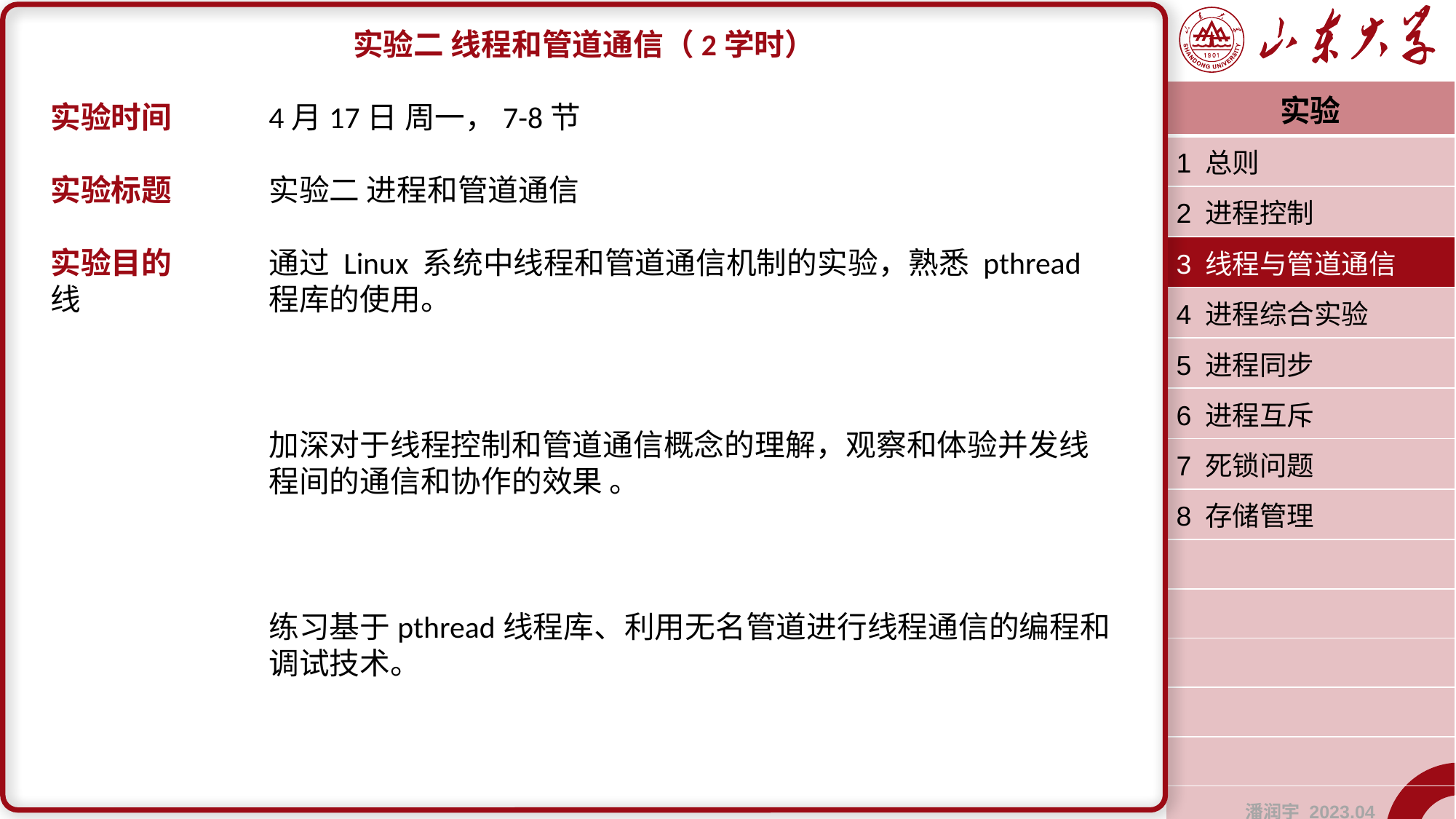

实验二 线程和管道通信（2学时）

实验时间	4月17日 周一，7-8节

实验标题	实验二 进程和管道通信

实验目的	通过 Linux 系统中线程和管道通信机制的实验，熟悉 pthread 线		程库的使用。

		加深对于线程控制和管道通信概念的理解，观察和体验并发线		程间的通信和协作的效果 。

		练习基于pthread线程库、利用无名管道进行线程通信的编程和		调试技术。
| 实验 |
| --- |
| 1 总则 |
| 2 进程控制 |
| 3 线程与管道通信 |
| 4 进程综合实验 |
| 5 进程同步 |
| 6 进程互斥 |
| 7 死锁问题 |
| 8 存储管理 |
|  |
|  |
|  |
|  |
|  |
| 潘润宇 2023.04 |